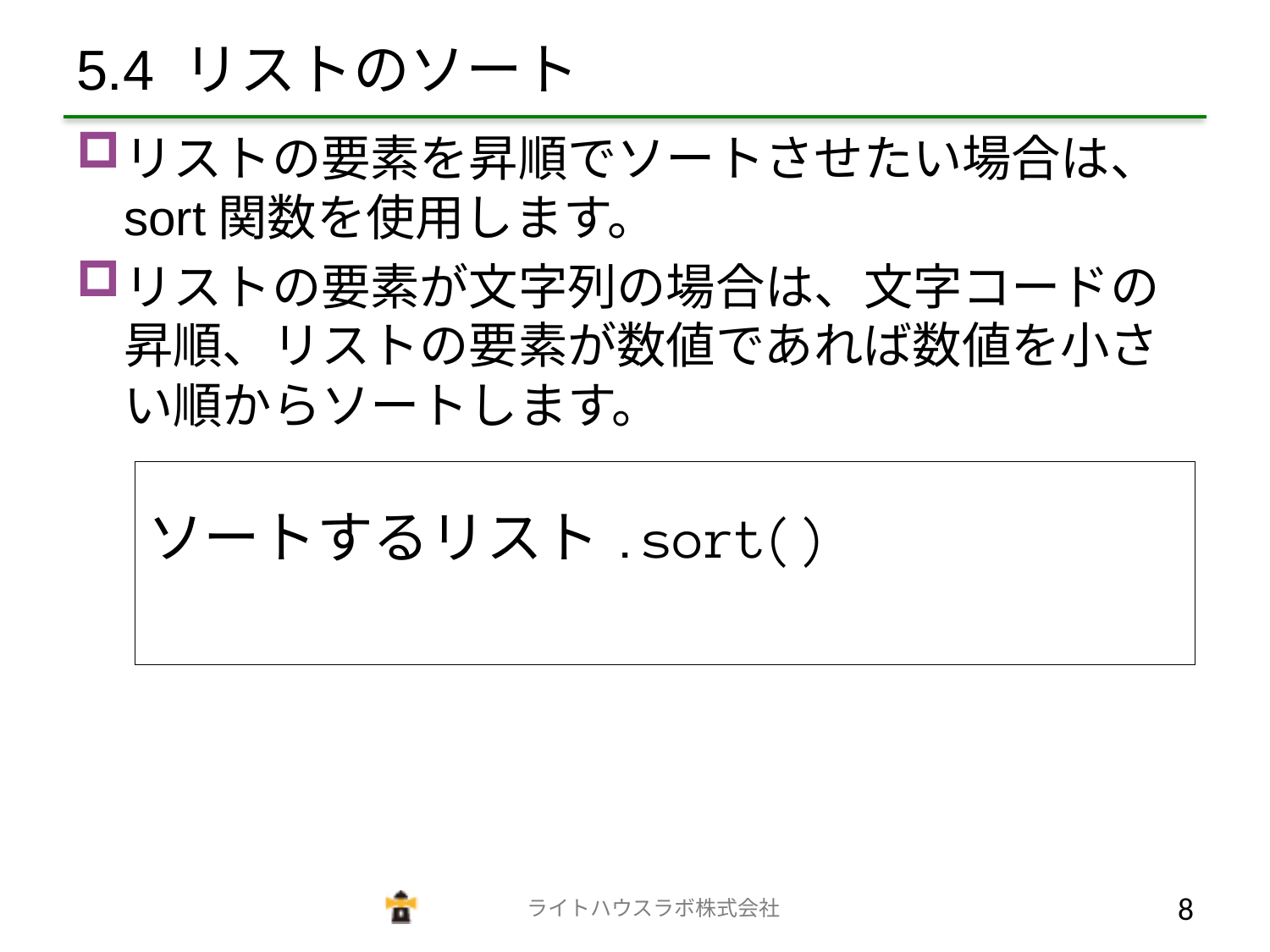

# 5.4 リストのソート
リストの要素を昇順でソートさせたい場合は、sort関数を使用します。
リストの要素が文字列の場合は、文字コードの昇順、リストの要素が数値であれば数値を小さい順からソートします。
ソートするリスト.sort()
　　　　　　　　　　　　　ライトハウスラボ株式会社
8